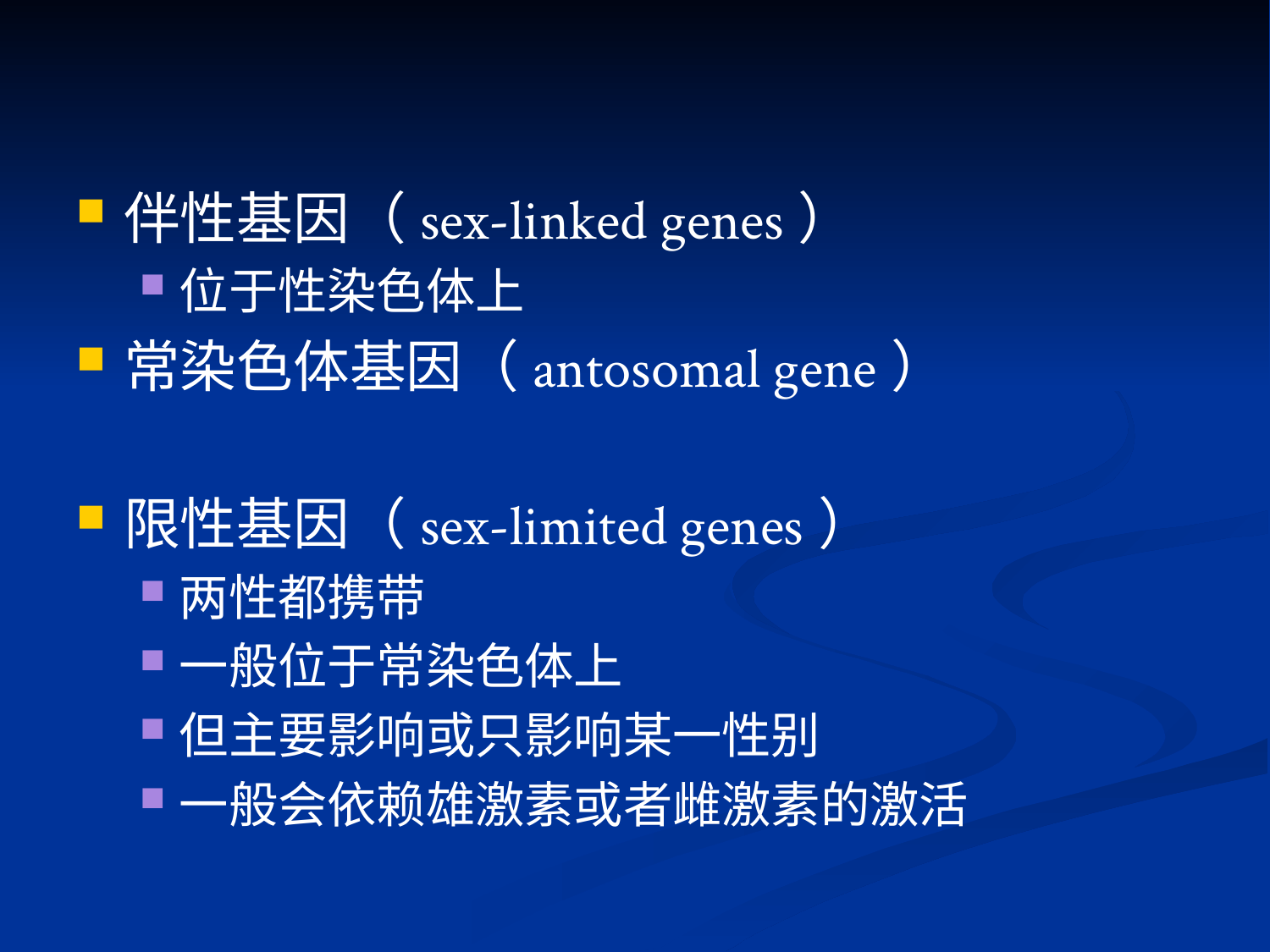

#
伴性基因（sex-linked genes）
位于性染色体上
常染色体基因（antosomal gene）

限性基因（sex-limited genes）
两性都携带
一般位于常染色体上
但主要影响或只影响某一性别
一般会依赖雄激素或者雌激素的激活